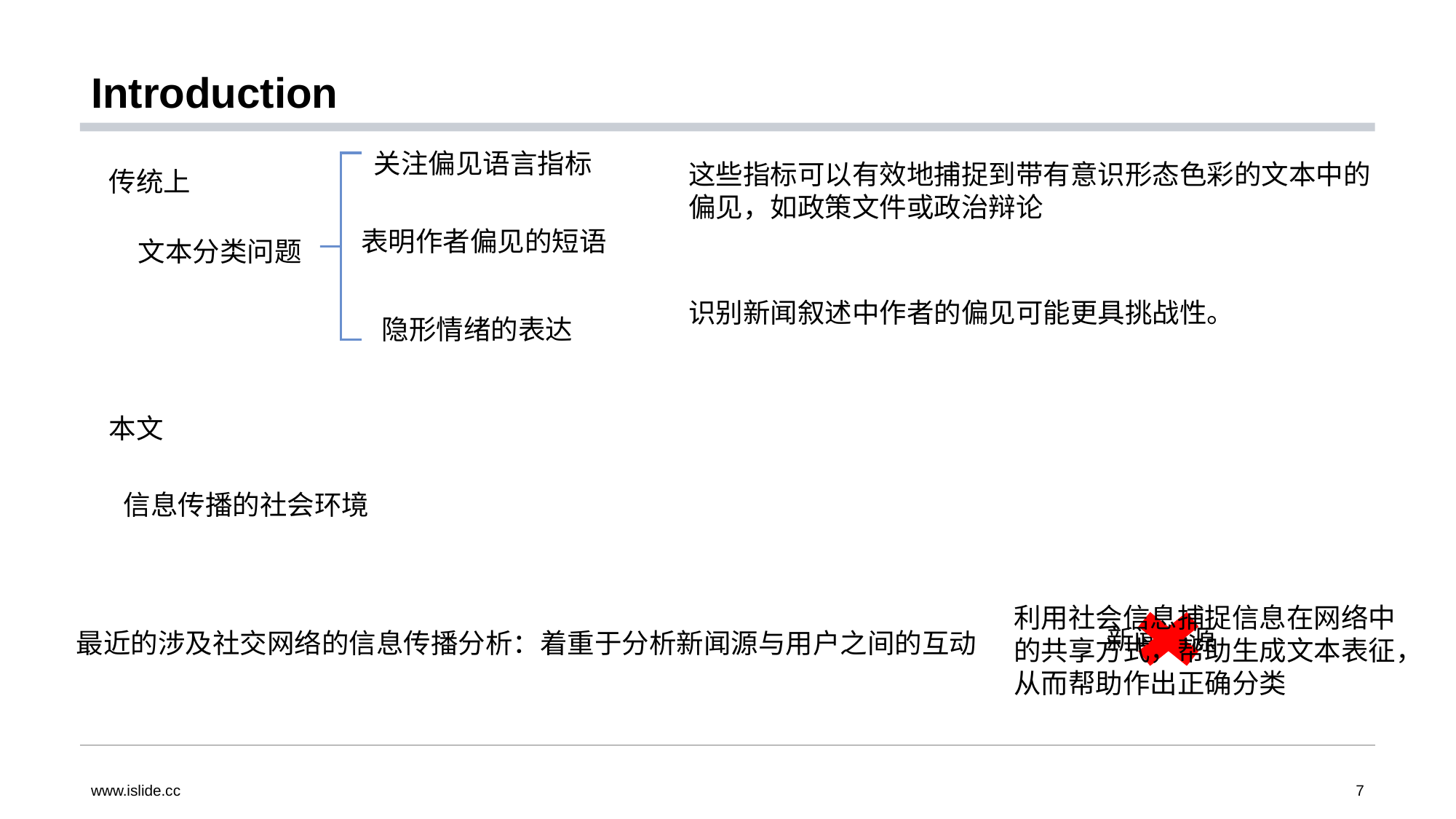

# Introduction
关注偏见语言指标
这些指标可以有效地捕捉到带有意识形态色彩的文本中的偏见，如政策文件或政治辩论

传统上
表明作者偏见的短语
文本分类问题
识别新闻叙述中作者的偏见可能更具挑战性。
隐形情绪的表达
本文
信息传播的社会环境

利用社会信息捕捉信息在网络中的共享方式，帮助生成文本表征，从而帮助作出正确分类

新闻来源
最近的涉及社交网络的信息传播分析：着重于分析新闻源与用户之间的互动
www.islide.cc
7